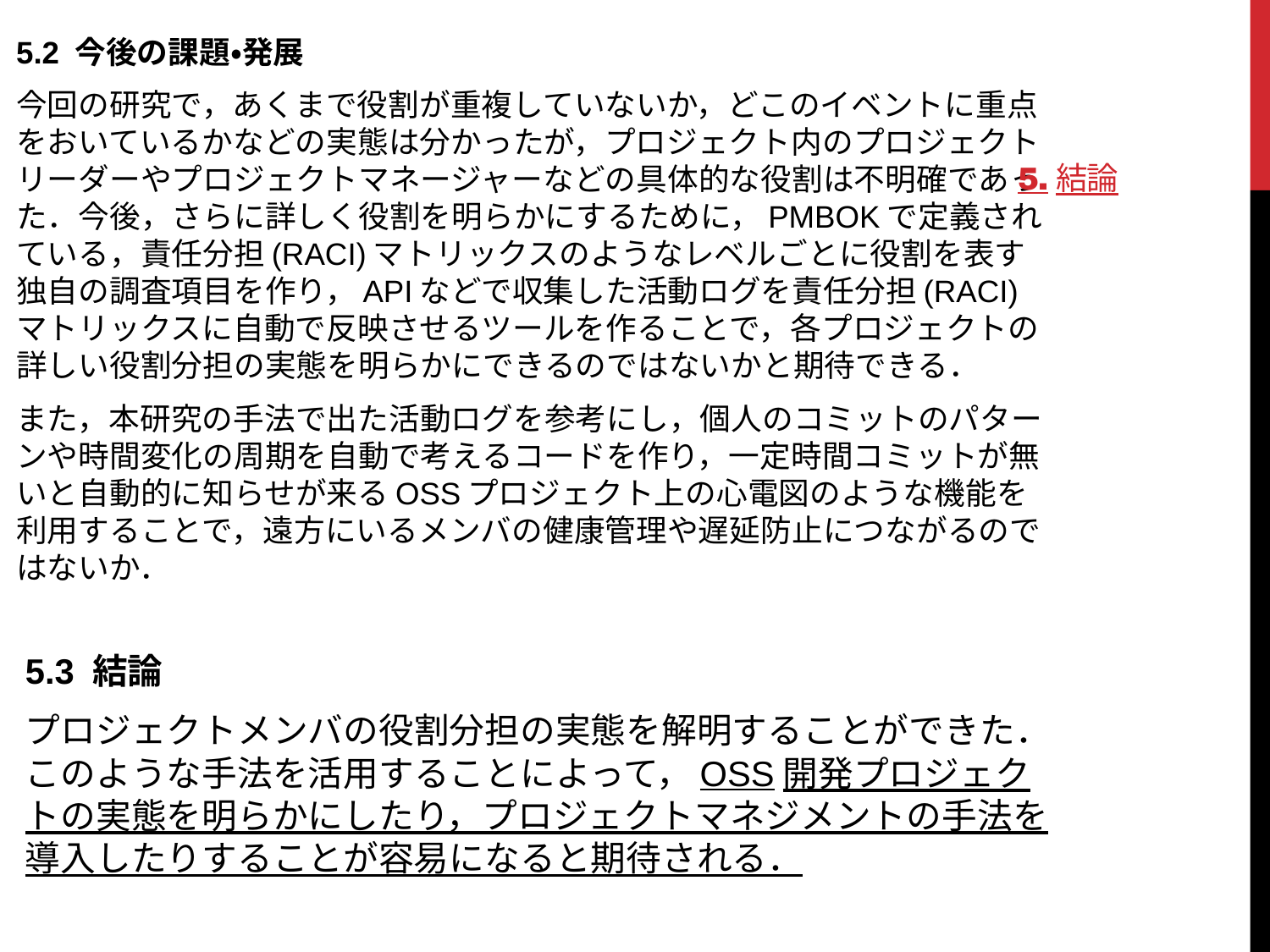

5.2 今後の課題・発展
今回の研究で，あくまで役割が重複していないか，どこのイベントに重点をおいているかなどの実態は分かったが，プロジェクト内のプロジェクトリーダーやプロジェクトマネージャーなどの具体的な役割は不明確であった．今後，さらに詳しく役割を明らかにするために，PMBOKで定義されている，責任分担(RACI)マトリックスのようなレベルごとに役割を表す独自の調査項目を作り，APIなどで収集した活動ログを責任分担(RACI)マトリックスに自動で反映させるツールを作ることで，各プロジェクトの詳しい役割分担の実態を明らかにできるのではないかと期待できる．
また，本研究の手法で出た活動ログを参考にし，個人のコミットのパターンや時間変化の周期を自動で考えるコードを作り，一定時間コミットが無いと自動的に知らせが来るOSSプロジェクト上の心電図のような機能を利用することで，遠方にいるメンバの健康管理や遅延防止につながるのではないか．
5.結論

5.3 結論
プロジェクトメンバの役割分担の実態を解明することができた．このような手法を活用することによって，OSS開発プロジェクトの実態を明らかにしたり，プロジェクトマネジメントの手法を導入したりすることが容易になると期待される．